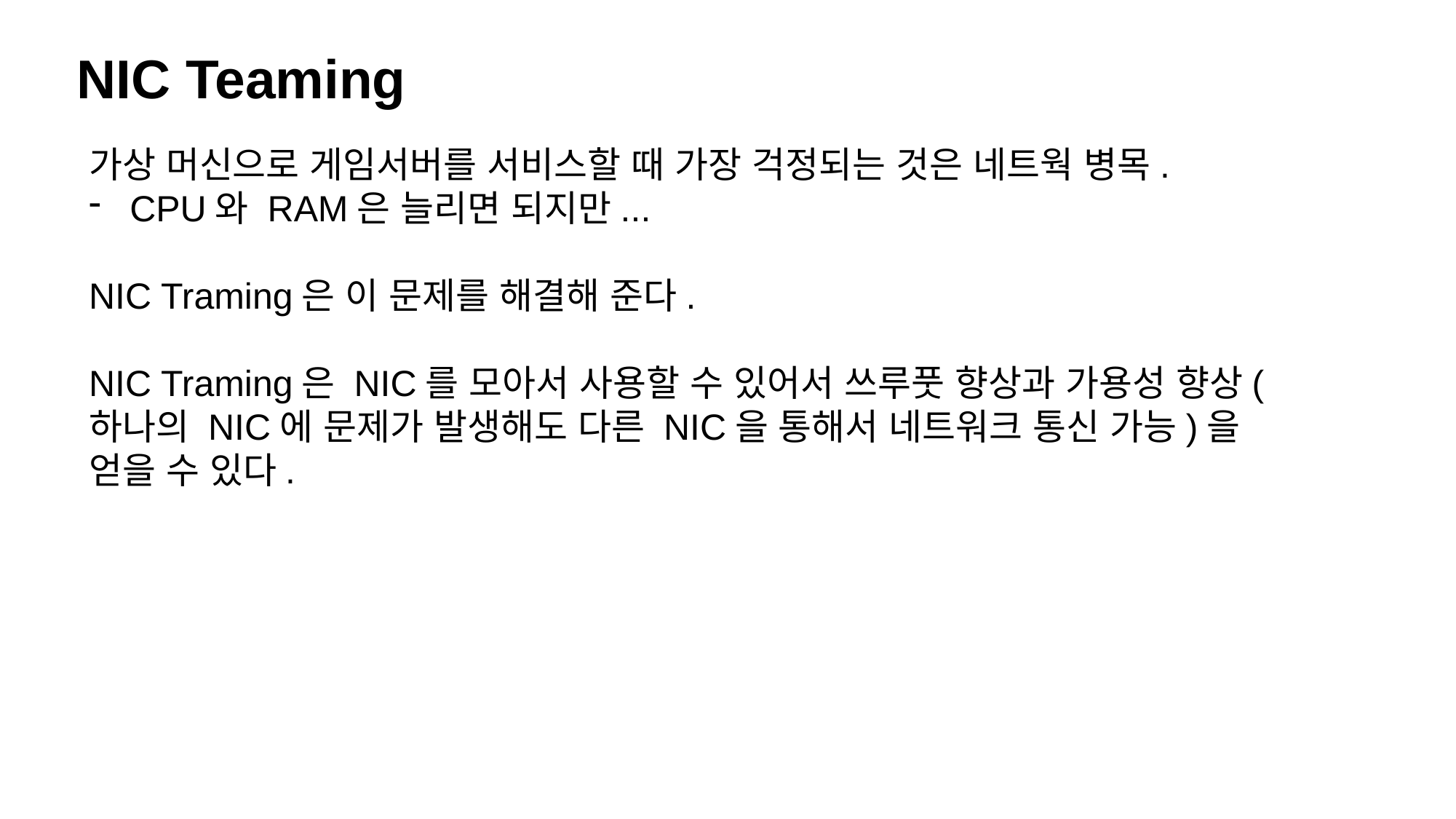

NIC Teaming
가상 머신으로 게임서버를 서비스할 때 가장 걱정되는 것은 네트웍 병목.
CPU와 RAM은 늘리면 되지만...

NIC Traming은 이 문제를 해결해 준다.

NIC Traming은 NIC를 모아서 사용할 수 있어서 쓰루풋 향상과 가용성 향상(하나의 NIC에 문제가 발생해도 다른 NIC을 통해서 네트워크 통신 가능)을 얻을 수 있다.